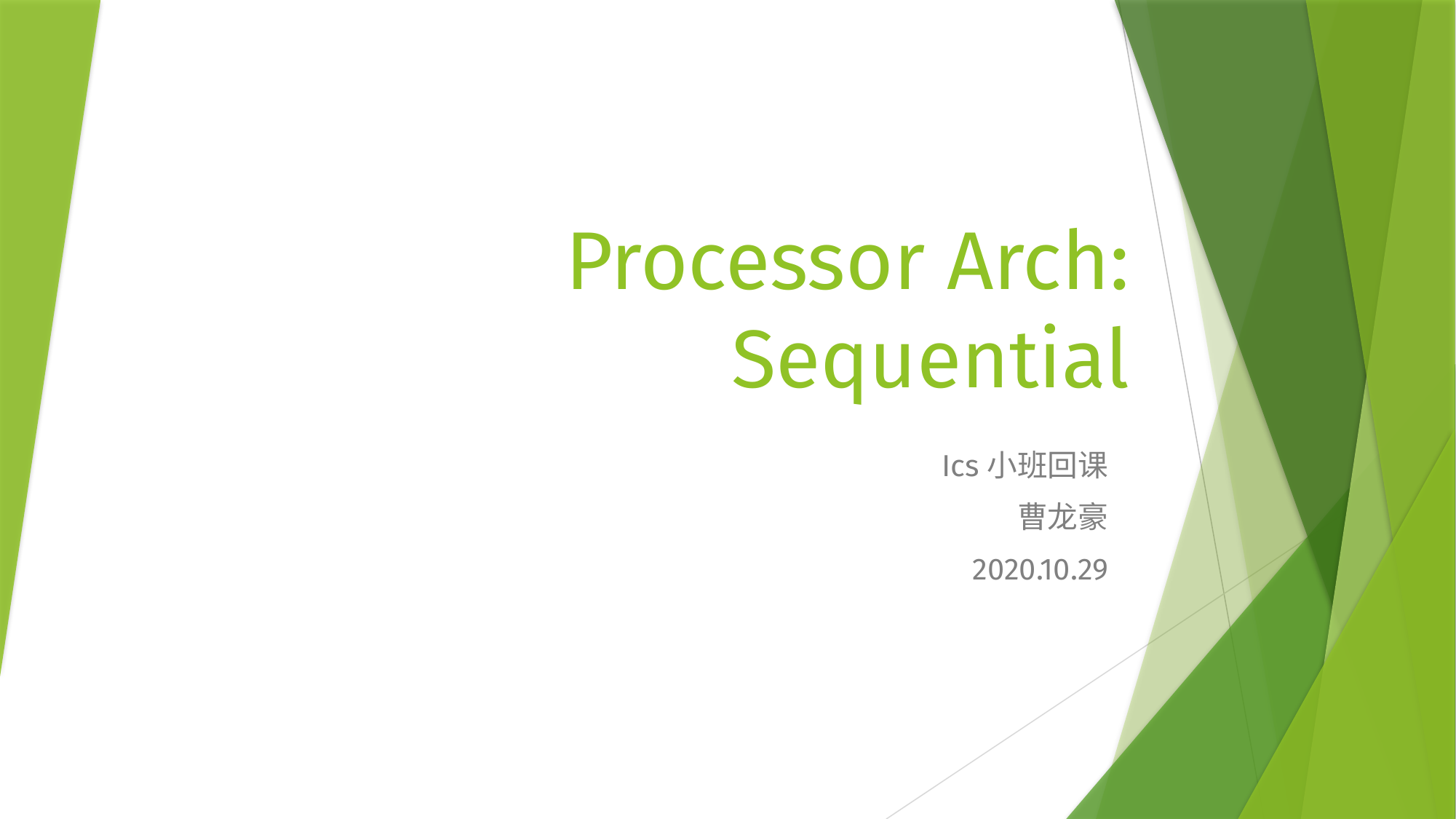

# Processor Arch: Sequential
Ics小班回课
曹龙豪
2020.10.29